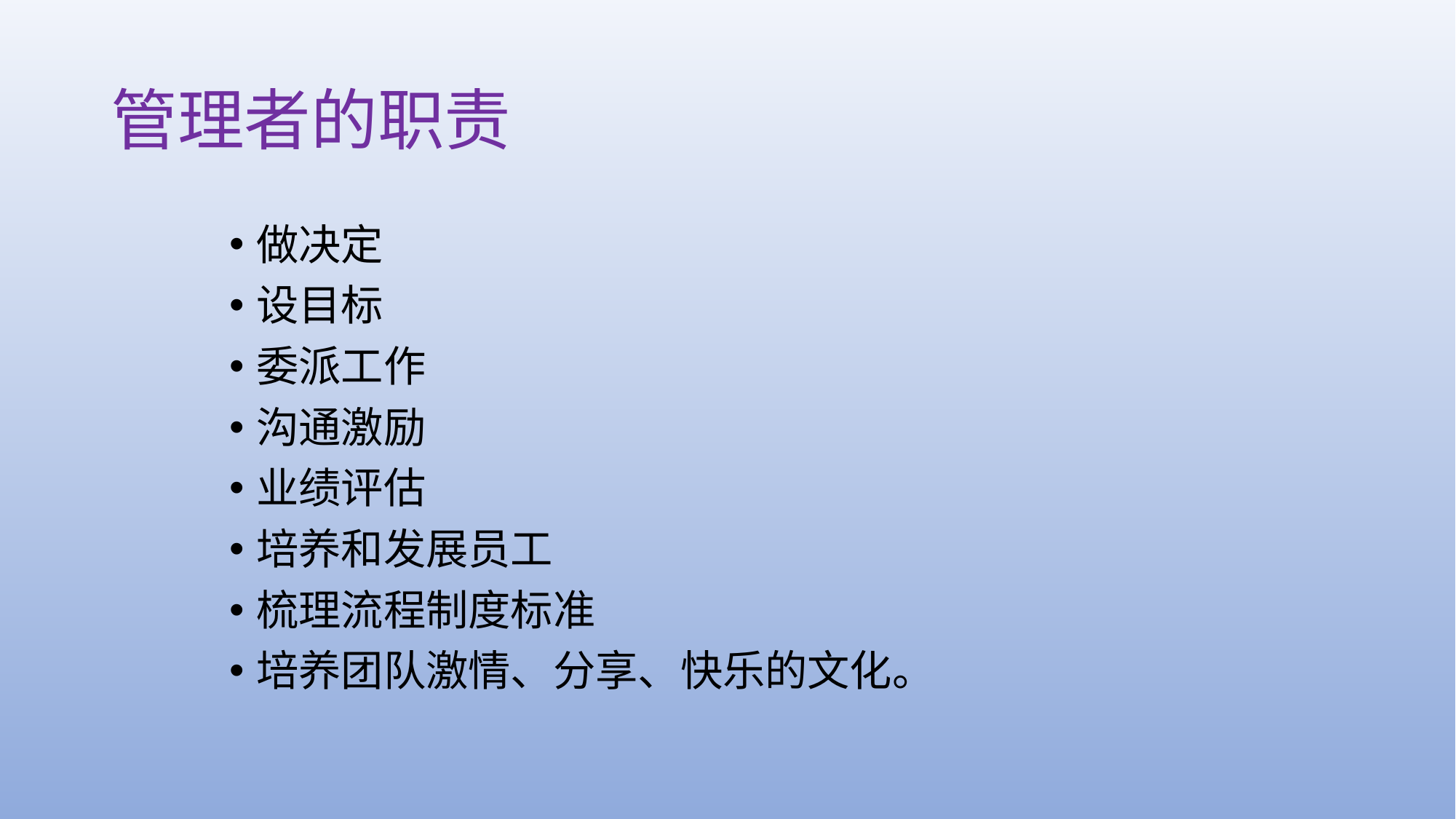

# 管理者的职责
做决定
设目标
委派工作
沟通激励
业绩评估
培养和发展员工
梳理流程制度标准
培养团队激情、分享、快乐的文化。